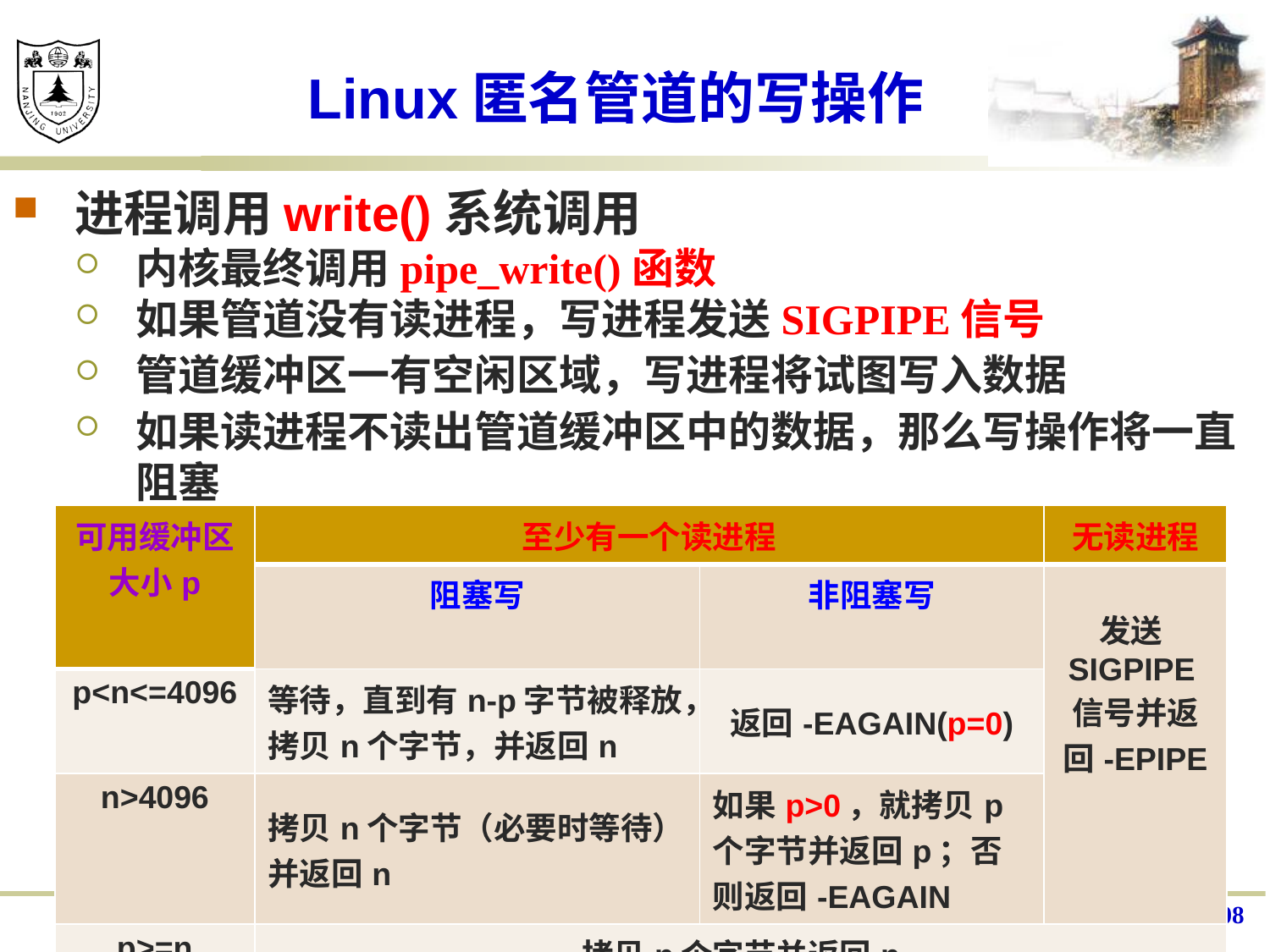

# Linux匿名管道的写操作
进程调用write()系统调用
内核最终调用pipe_write()函数
如果管道没有读进程，写进程发送SIGPIPE信号
管道缓冲区一有空闲区域，写进程将试图写入数据
如果读进程不读出管道缓冲区中的数据，那么写操作将一直阻塞
| 可用缓冲区大小p | 至少有一个读进程 |  | 无读进程 |
| --- | --- | --- | --- |
|  | 阻塞写 | 非阻塞写 | 发送SIGPIPE信号并返回-EPIPE |
| p<n<=4096 | 等待，直到有n-p字节被释放，拷贝n个字节，并返回n | 返回-EAGAIN(p=0) |  |
| n>4096 | 拷贝n个字节（必要时等待）并返回n | 如果p>0，就拷贝p个字节并返回p；否则返回-EAGAIN |  |
| p>=n | 拷贝n个字节并返回n |  |  |
208